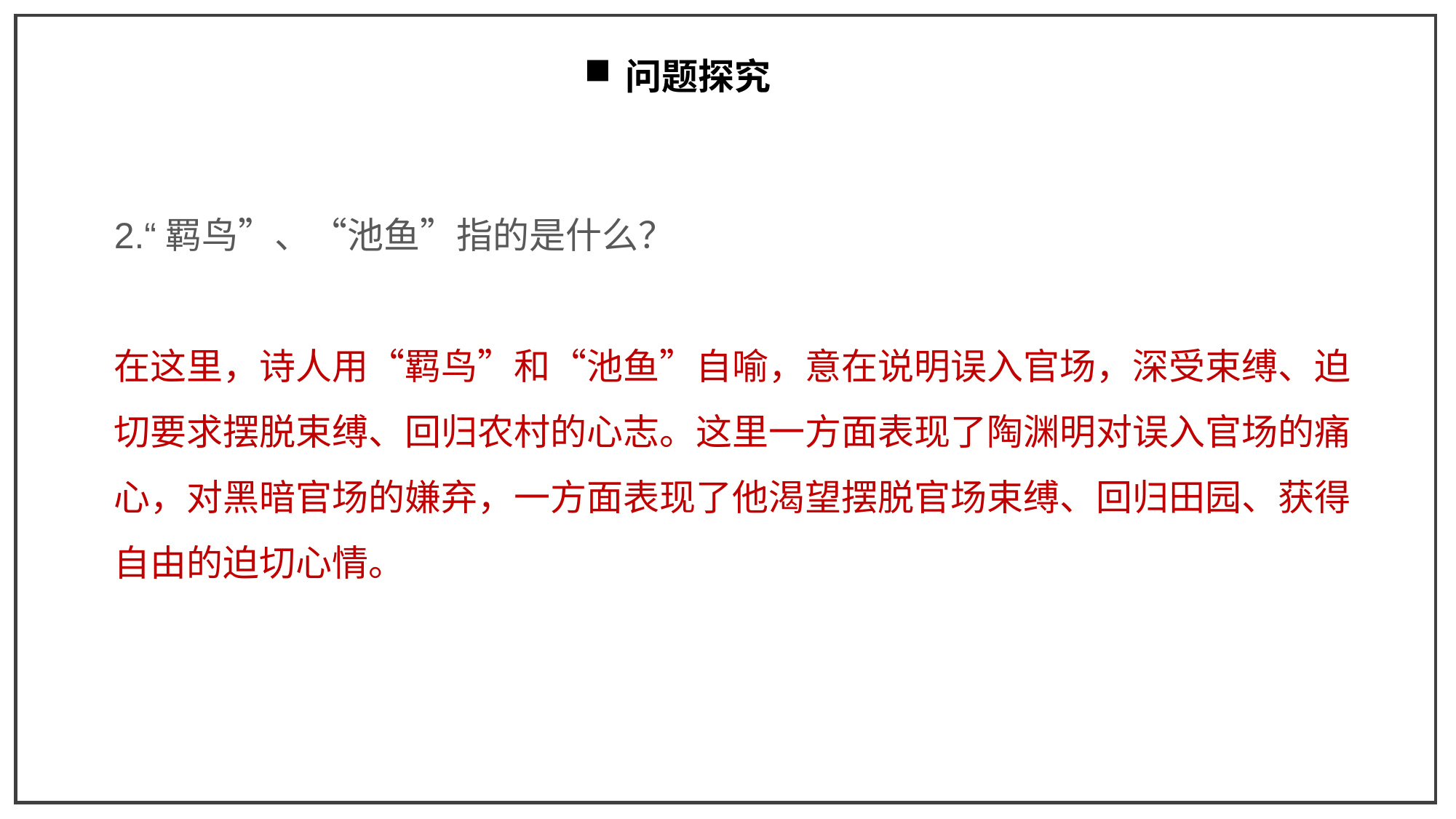

问题探究
2.“羁鸟”、“池鱼”指的是什么？

在这里，诗人用“羁鸟”和“池鱼”自喻，意在说明误入官场，深受束缚、迫切要求摆脱束缚、回归农村的心志。这里一方面表现了陶渊明对误入官场的痛心，对黑暗官场的嫌弃，一方面表现了他渴望摆脱官场束缚、回归田园、获得自由的迫切心情。